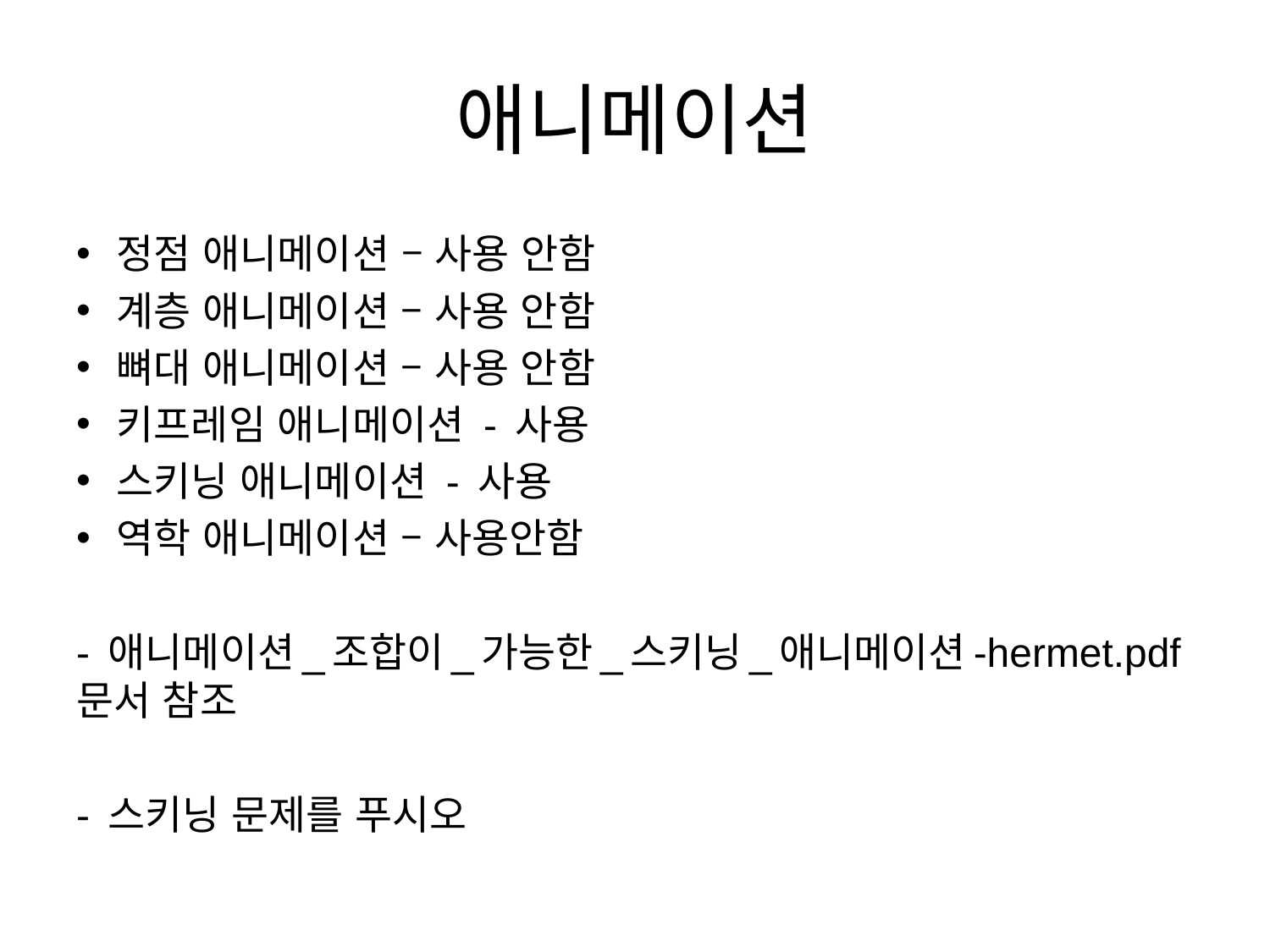

# 애니메이션
정점 애니메이션 – 사용 안함
계층 애니메이션 – 사용 안함
뼈대 애니메이션 – 사용 안함
키프레임 애니메이션 - 사용
스키닝 애니메이션 - 사용
역학 애니메이션 – 사용안함

- 애니메이션_조합이_가능한_스키닝_애니메이션-hermet.pdf문서 참조

- 스키닝 문제를 푸시오